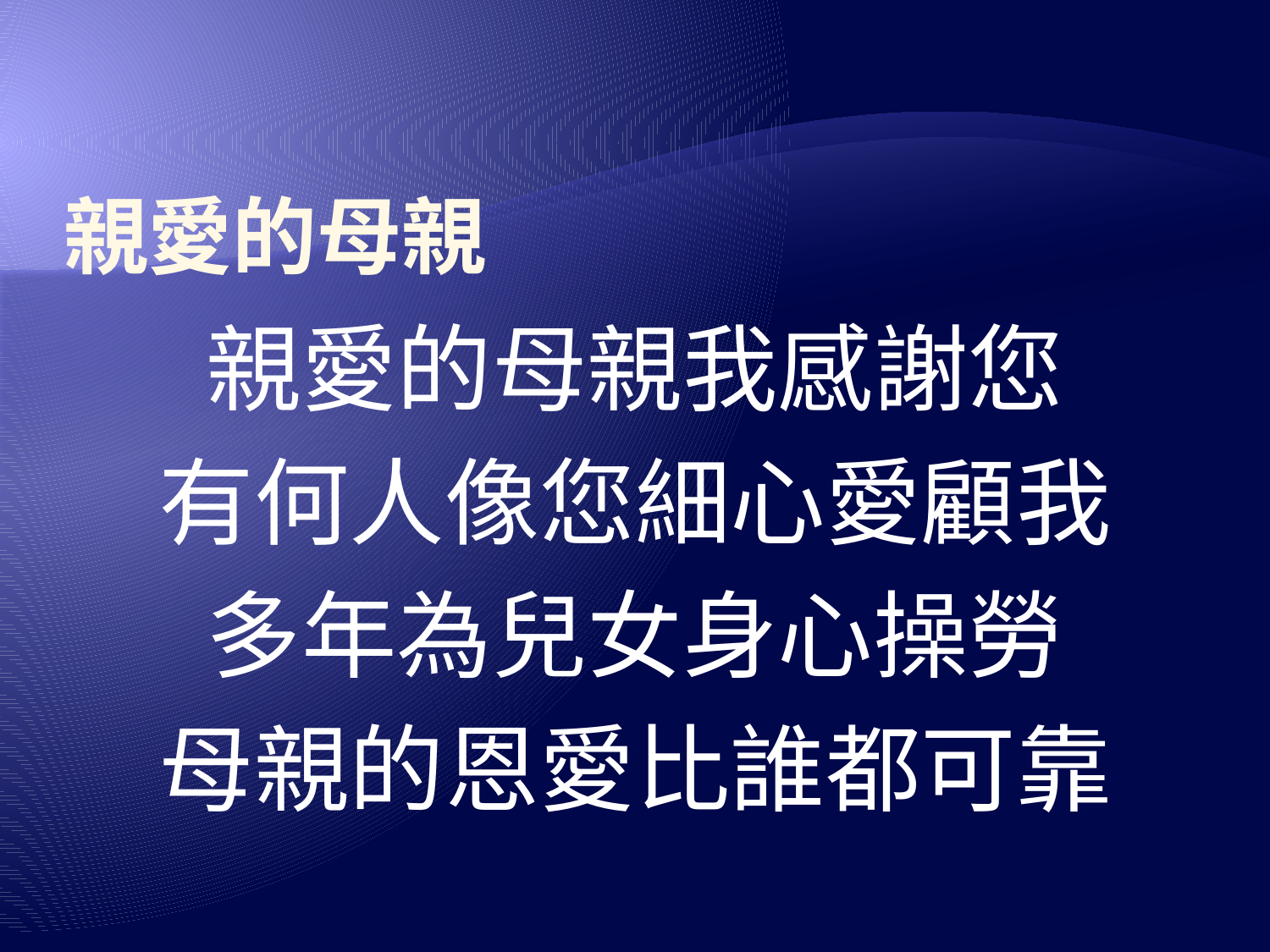

# 親愛的母親
親愛的母親我感謝您
有何人像您細心愛顧我
多年為兒女身心操勞
母親的恩愛比誰都可靠